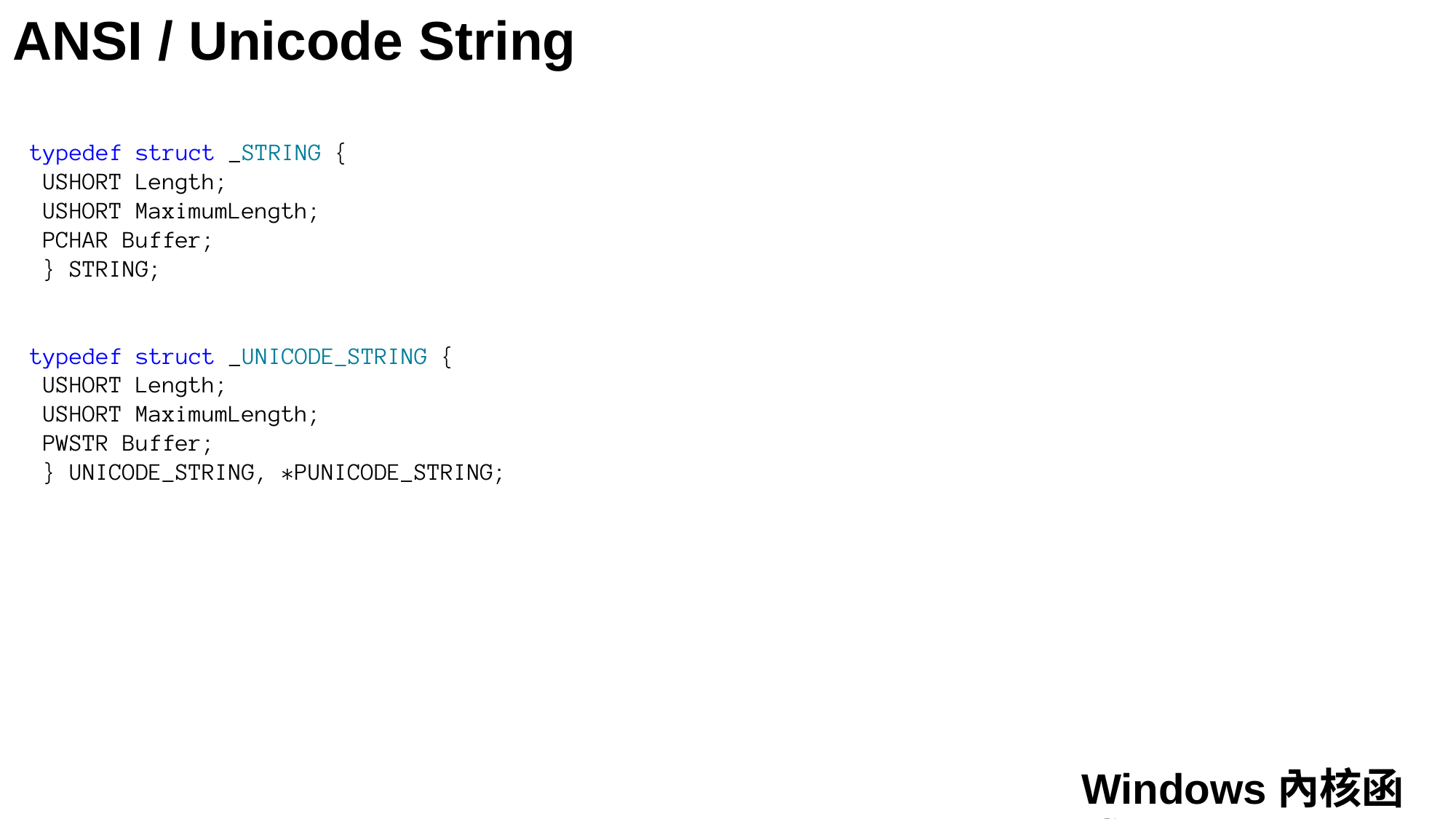

ANSI / Unicode String
typedef struct _STRING {
 USHORT Length;
 USHORT MaximumLength;
 PCHAR Buffer;
 } STRING;

typedef struct _UNICODE_STRING {
 USHORT Length;
 USHORT MaximumLength;
 PWSTR Buffer;
 } UNICODE_STRING, *PUNICODE_STRING;
Windows內核函式